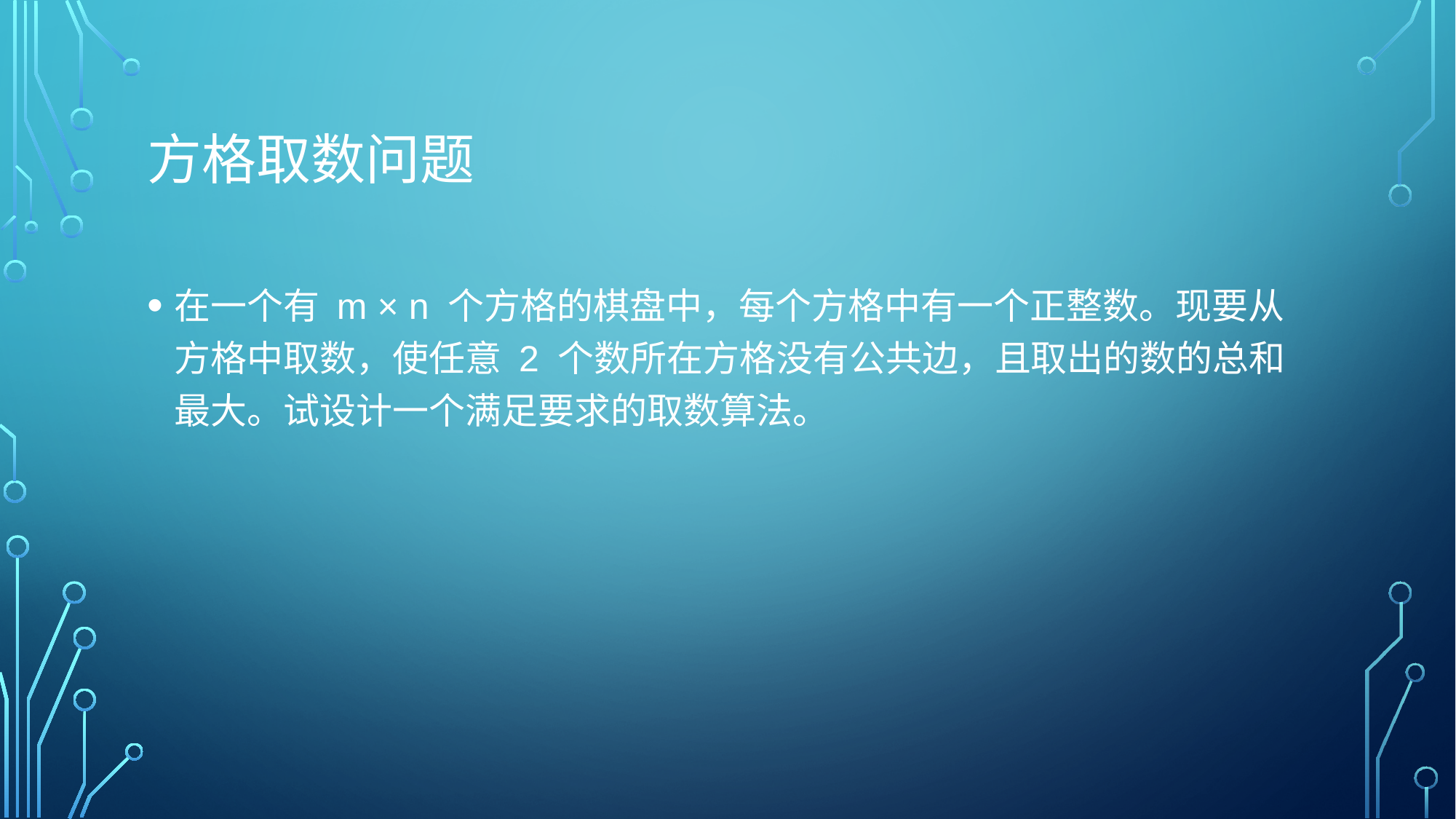

# 方格取数问题
在一个有 m × n 个方格的棋盘中，每个方格中有一个正整数。现要从 方格中取数，使任意 2 个数所在方格没有公共边，且取出的数的总和 最大。试设计一个满足要求的取数算法。